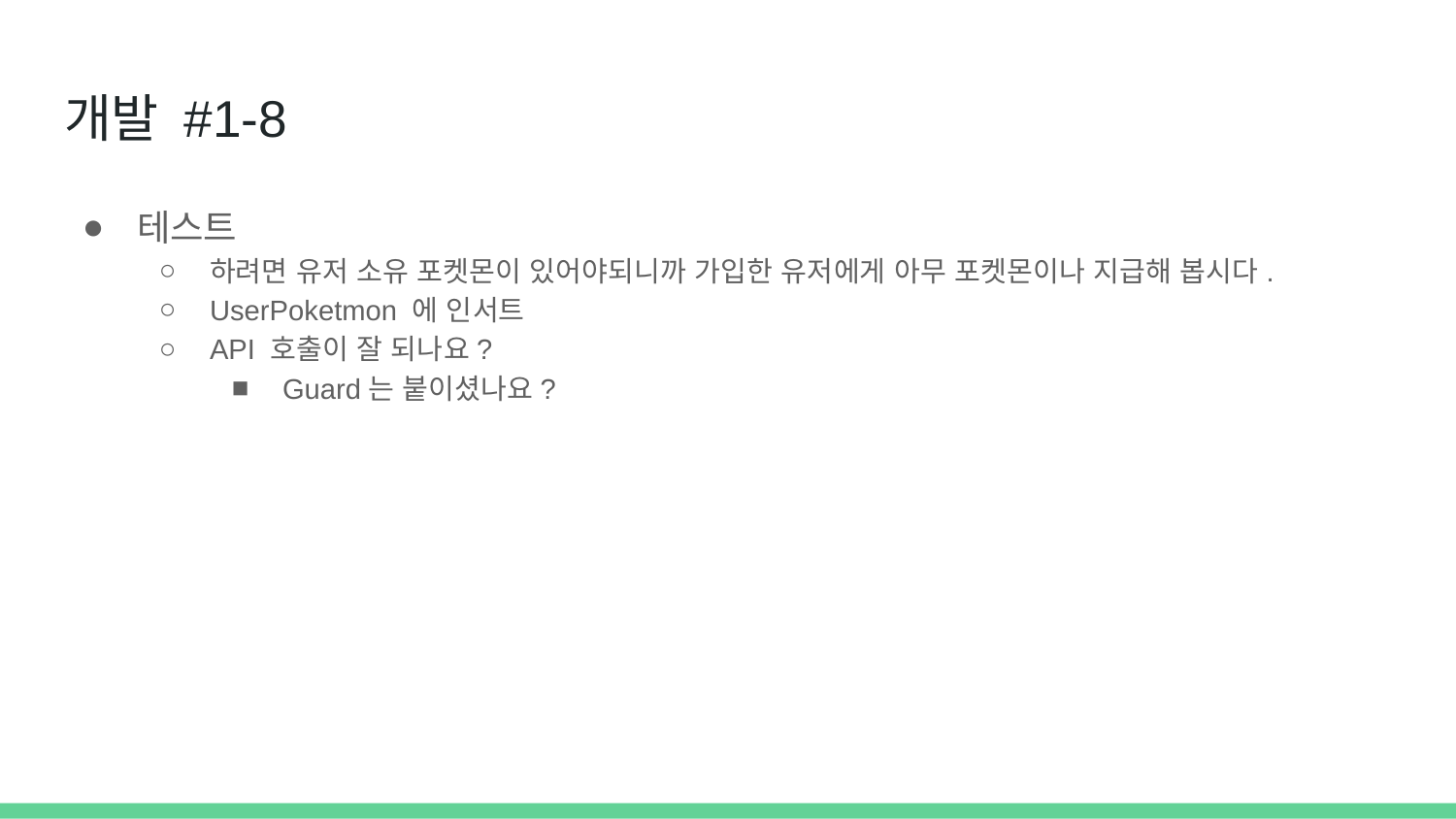

# 개발 #1-8
테스트
하려면 유저 소유 포켓몬이 있어야되니까 가입한 유저에게 아무 포켓몬이나 지급해 봅시다.
UserPoketmon 에 인서트
API 호출이 잘 되나요?
Guard는 붙이셨나요?